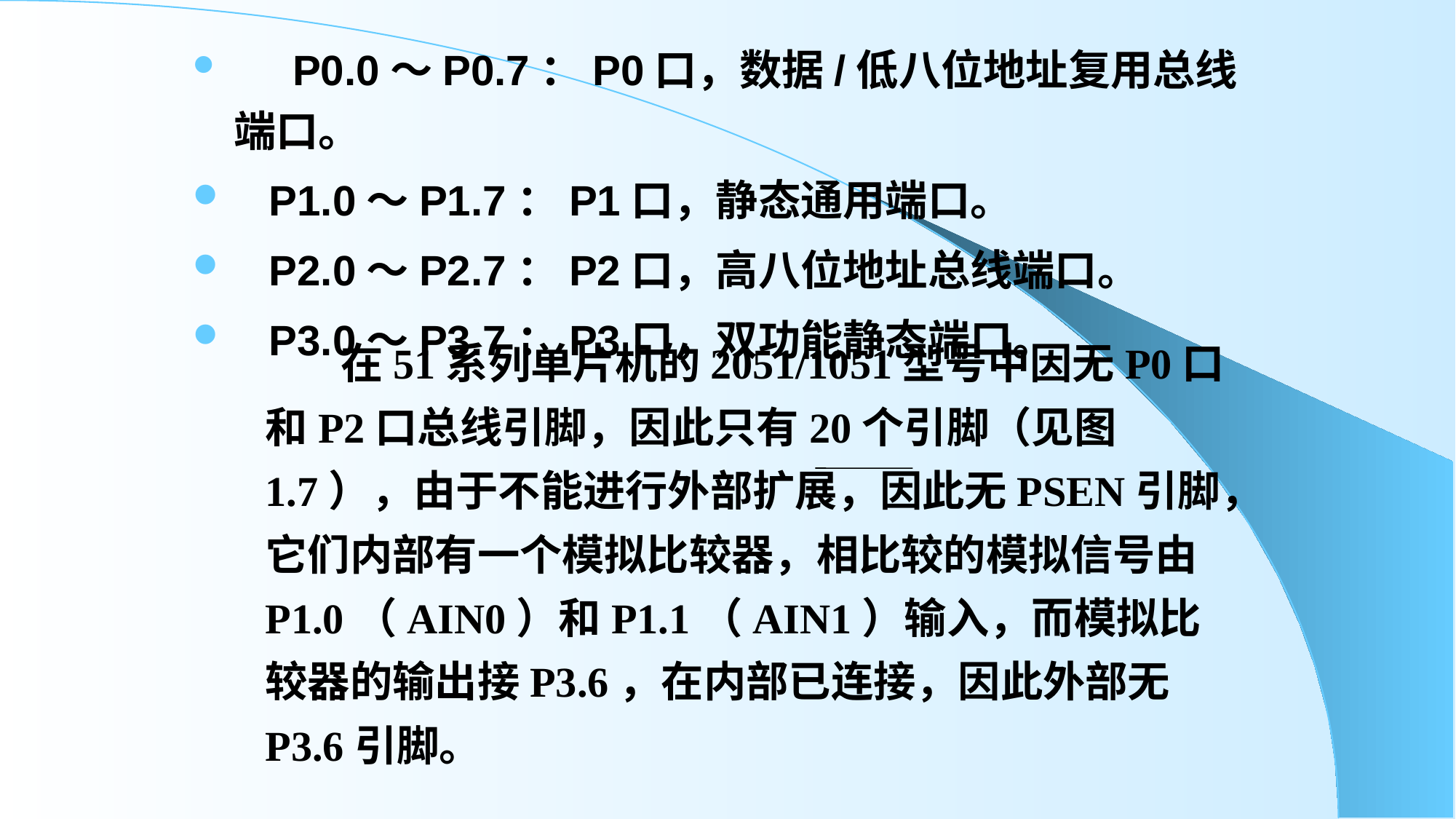

P0.0～P0.7：P0口，数据/低八位地址复用总线端口。
   P1.0～P1.7：P1口，静态通用端口。
   P2.0～P2.7：P2口，高八位地址总线端口。
   P3.0～P3.7：P3口，双功能静态端口。
           在51系列单片机的2051/1051型号中因无P0口和P2口总线引脚，因此只有20个引脚（见图1.7），由于不能进行外部扩展，因此无PSEN引脚，它们内部有一个模拟比较器，相比较的模拟信号由P1.0（AIN0）和P1.1（AIN1）输入，而模拟比较器的输出接P3.6，在内部已连接，因此外部无P3.6引脚。